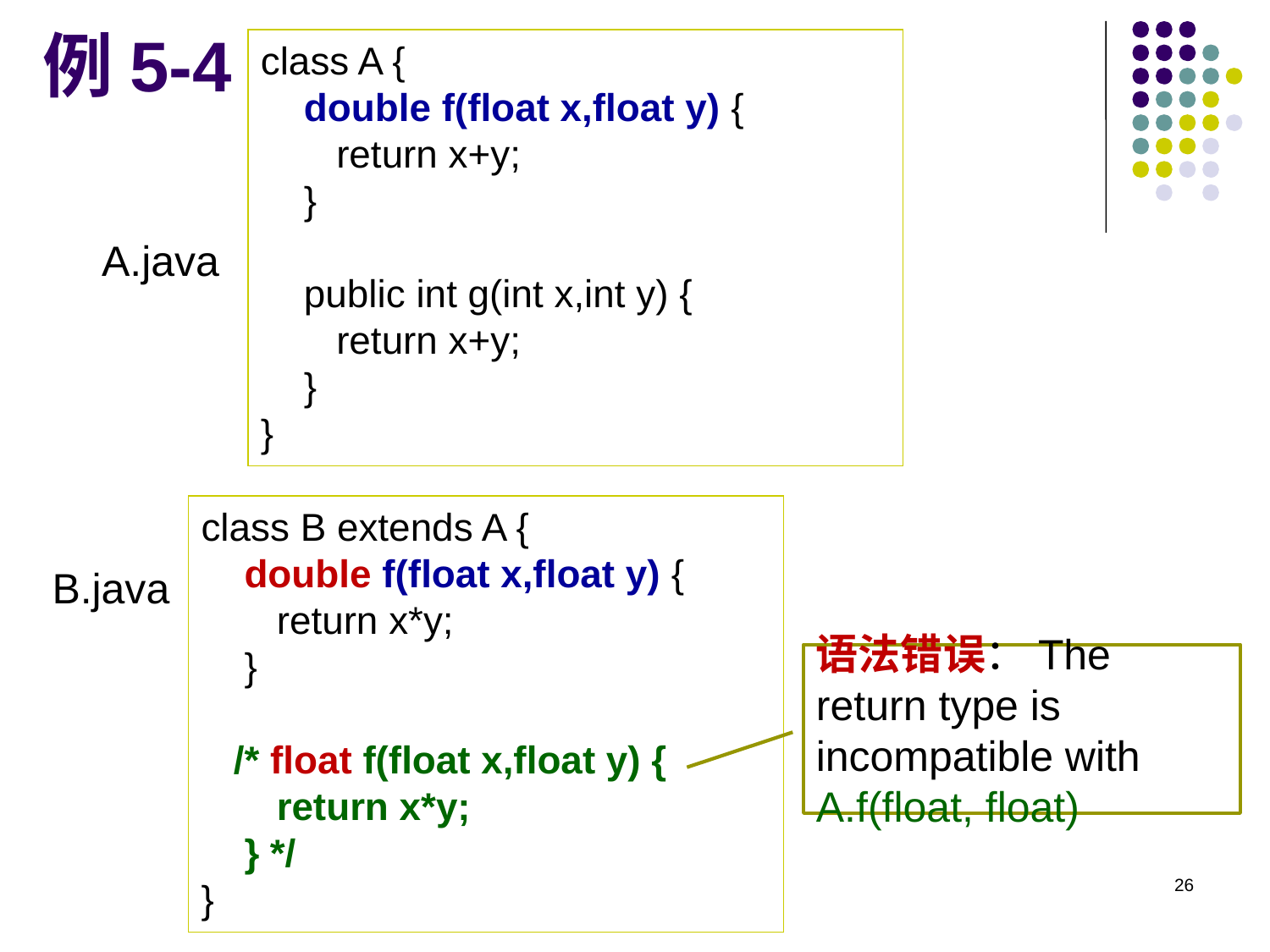

# 例5-4
class A {
    double f(float x,float y) {
       return x+y;
    }

    public int g(int x,int y) {
       return x+y;
    }
}
A.java
class B extends A {
    double f(float x,float y) {
       return x*y;
    }

   /* float f(float x,float y) {
       return x*y;
    } */
}
B.java
语法错误：The return type is incompatible with A.f(float, float)
26